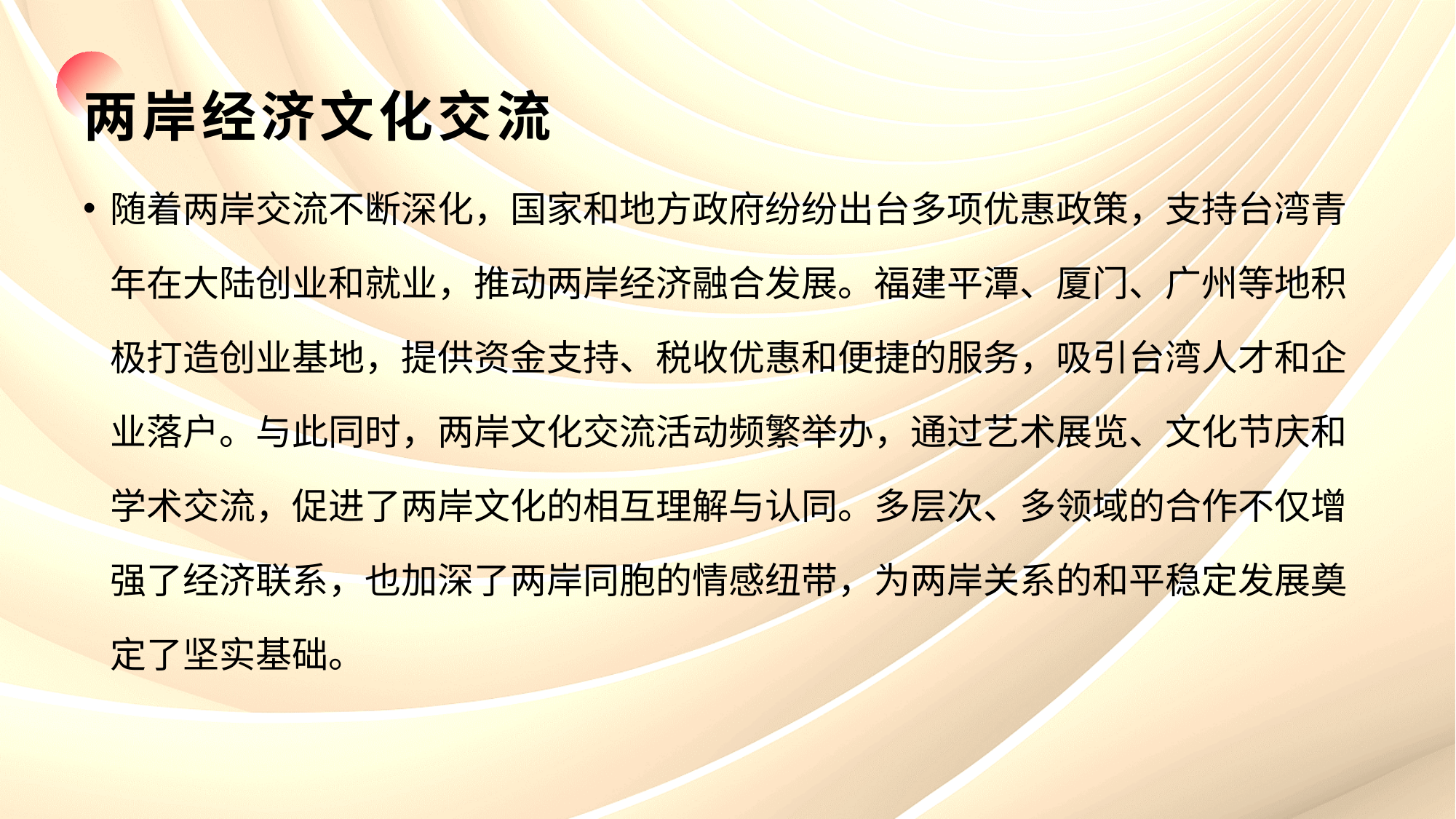

两岸经济文化交流
随着两岸交流不断深化，国家和地方政府纷纷出台多项优惠政策，支持台湾青年在大陆创业和就业，推动两岸经济融合发展。福建平潭、厦门、广州等地积极打造创业基地，提供资金支持、税收优惠和便捷的服务，吸引台湾人才和企业落户。与此同时，两岸文化交流活动频繁举办，通过艺术展览、文化节庆和学术交流，促进了两岸文化的相互理解与认同。多层次、多领域的合作不仅增强了经济联系，也加深了两岸同胞的情感纽带，为两岸关系的和平稳定发展奠定了坚实基础。